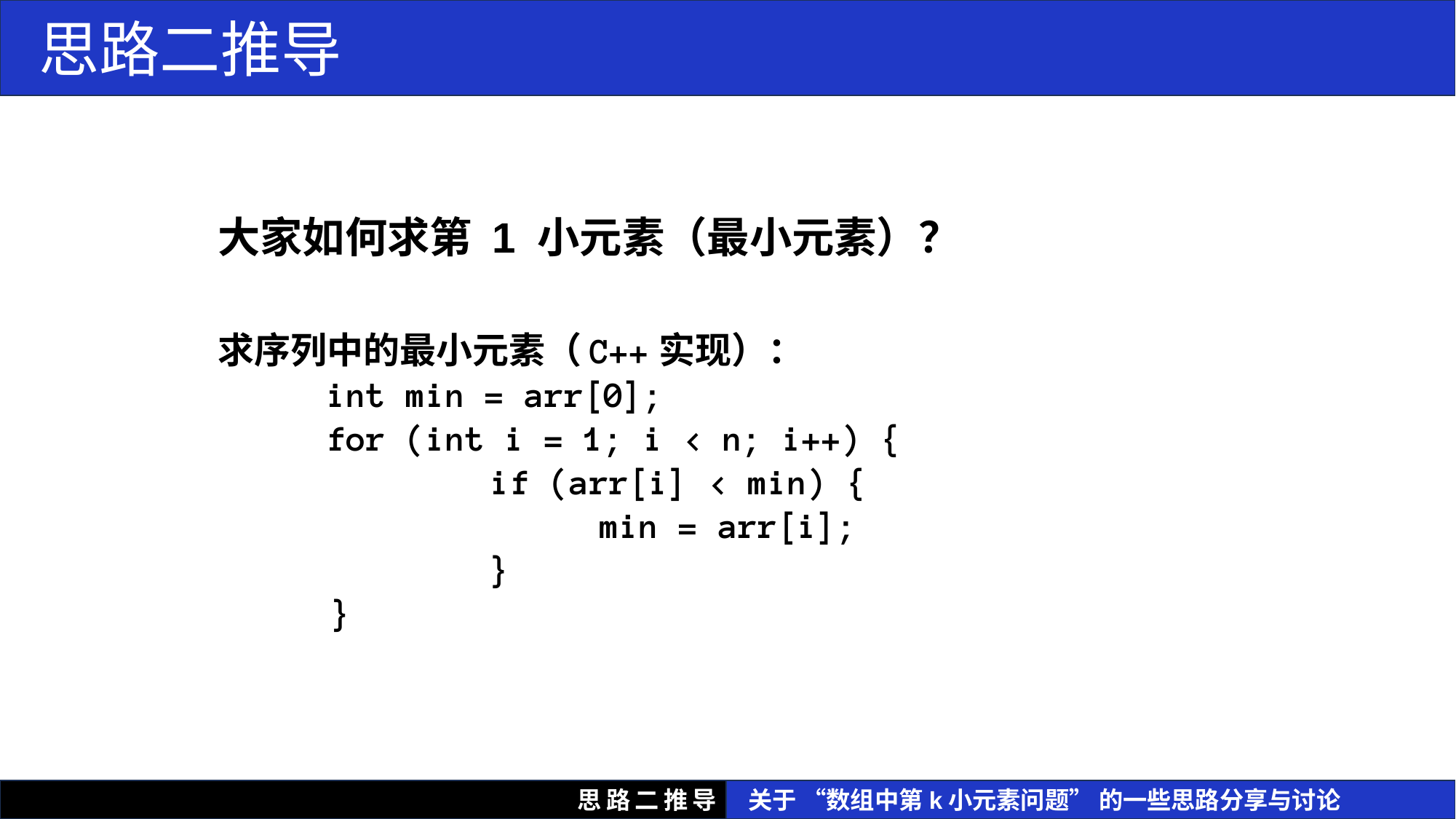

思路二推导
大家如何求第 1 小元素（最小元素）？
求序列中的最小元素（C++实现）：
	int min = arr[0];
	for (int i = 1; i < n; i++) {
		if (arr[i] < min) {
			min = arr[i];
		}
   }

思路二推导
 关于 “数组中第k小元素问题” 的一些思路分享与讨论